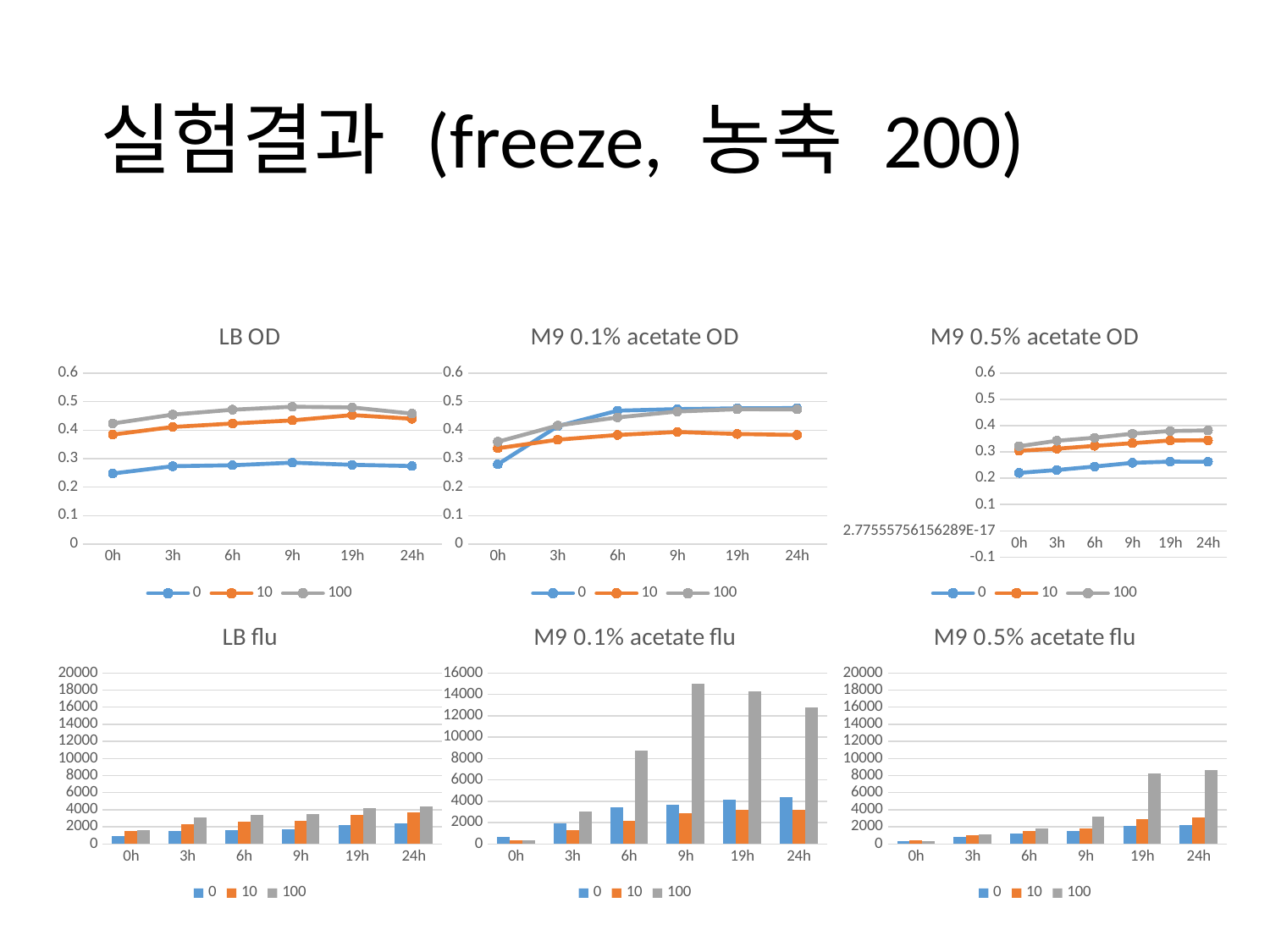

# 실험결과 (freeze, 농축 200)

### Chart: LB OD

| Category | 0 | 10 | 100 |
|---|---|---|---|
| 0h | 0.24779639050882546 | 0.3846403074099688 | 0.423551656375485 |
| 3h | 0.27349295612210067 | 0.41125095680833645 | 0.45450068805215393 |
| 6h | 0.27668889128462476 | 0.4233287883579523 | 0.471818873713141 |
| 9h | 0.2858661270659236 | 0.4343504784205424 | 0.4821971344655948 |
| 19h | 0.2783934857359881 | 0.45300654296398957 | 0.4798052302543581 |
| 24h | 0.2740033621279536 | 0.439987965438139 | 0.4580497720242337 |

### Chart: M9 0.1% acetate OD

| Category | 0 | 10 | 100 |
|---|---|---|---|
| 0h | 0.2798731558426991 | 0.33655448808254035 | 0.3593326375548415 |
| 3h | 0.41388860777793834 | 0.36655470305203675 | 0.4162631801548652 |
| 6h | 0.46849720067288525 | 0.38325958045497827 | 0.444759127231251 |
| 9h | 0.47396826546836557 | 0.39372696969126986 | 0.46538039695164973 |
| 19h | 0.47652417999144236 | 0.38672156288471676 | 0.47347385388492047 |
| 24h | 0.4775172077436888 | 0.3832301992851995 | 0.47292875682840463 |

### Chart: M9 0.5% acetate OD

| Category | 0 | 10 | 100 |
|---|---|---|---|
| 0h | 0.22033475743886866 | 0.3049842823602492 | 0.321927246566462 |
| 3h | 0.2313017685546797 | 0.31263921448011156 | 0.3428367240857454 |
| 6h | 0.24451310691377337 | 0.3234736940001629 | 0.35446135278224167 |
| 9h | 0.2587969740091187 | 0.33359619242693495 | 0.3695505273310189 |
| 19h | 0.2631268141966503 | 0.3438758693869076 | 0.3800326814035501 |
| 24h | 0.26265897861391807 | 0.34467065692666476 | 0.38214774387899425 |

### Chart: LB flu

| Category | 0 | 10 | 100 |
|---|---|---|---|
| 0h | 969.0 | 1493.0 | 1619.0 |
| 3h | 1483.0 | 2277.0 | 3118.0 |
| 6h | 1650.0 | 2560.0 | 3434.0 |
| 9h | 1739.0 | 2707.0 | 3509.0 |
| 19h | 2258.0 | 3392.0 | 4187.5 |
| 24h | 2455.0 | 3677.5 | 4355.5 |

### Chart: M9 0.1% acetate flu

| Category | 0 | 10 | 100 |
|---|---|---|---|
| 0h | 644.0 | 318.0 | 341.0 |
| 3h | 1962.0 | 1268.0 | 3004.0 |
| 6h | 3461.0 | 2136.0 | 8706.0 |
| 9h | 3673.0 | 2838.0 | 14983.0 |
| 19h | 4147.5 | 3186.0 | 14256.5 |
| 24h | 4346.5 | 3187.0 | 12815.5 |

### Chart: M9 0.5% acetate flu

| Category | 0 | 10 | 100 |
|---|---|---|---|
| 0h | 331.0 | 401.0 | 374.0 |
| 3h | 819.0 | 995.0 | 1078.0 |
| 6h | 1256.0 | 1496.0 | 1849.0 |
| 9h | 1559.0 | 1863.0 | 3239.0 |
| 19h | 2094.0 | 2883.0 | 8287.5 |
| 24h | 2218.0 | 3073.0 | 8612.0 |